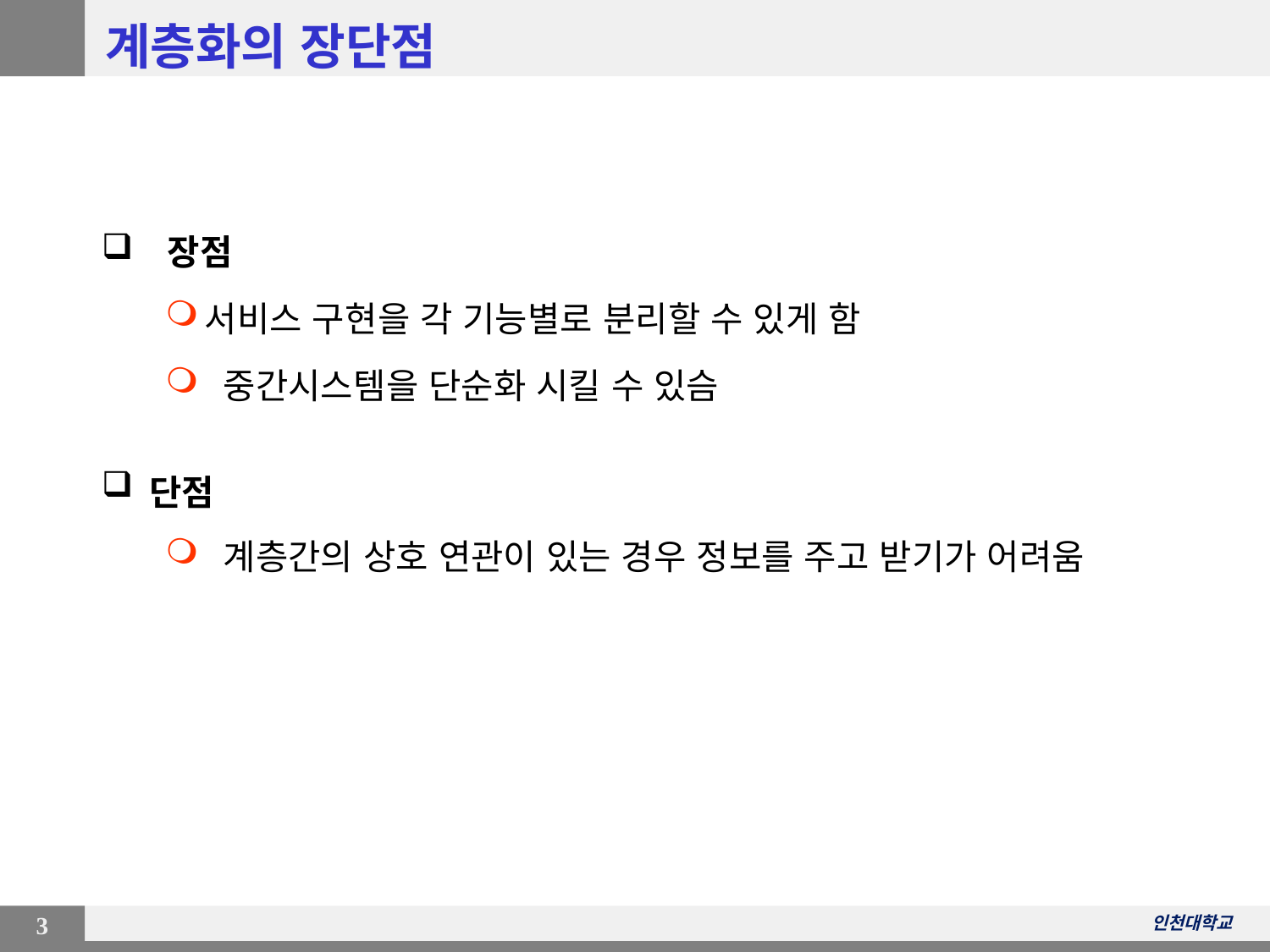

# 계층화의 장단점
 장점
서비스 구현을 각 기능별로 분리할 수 있게 함
 중간시스템을 단순화 시킬 수 있슴

단점
 계층간의 상호 연관이 있는 경우 정보를 주고 받기가 어려움